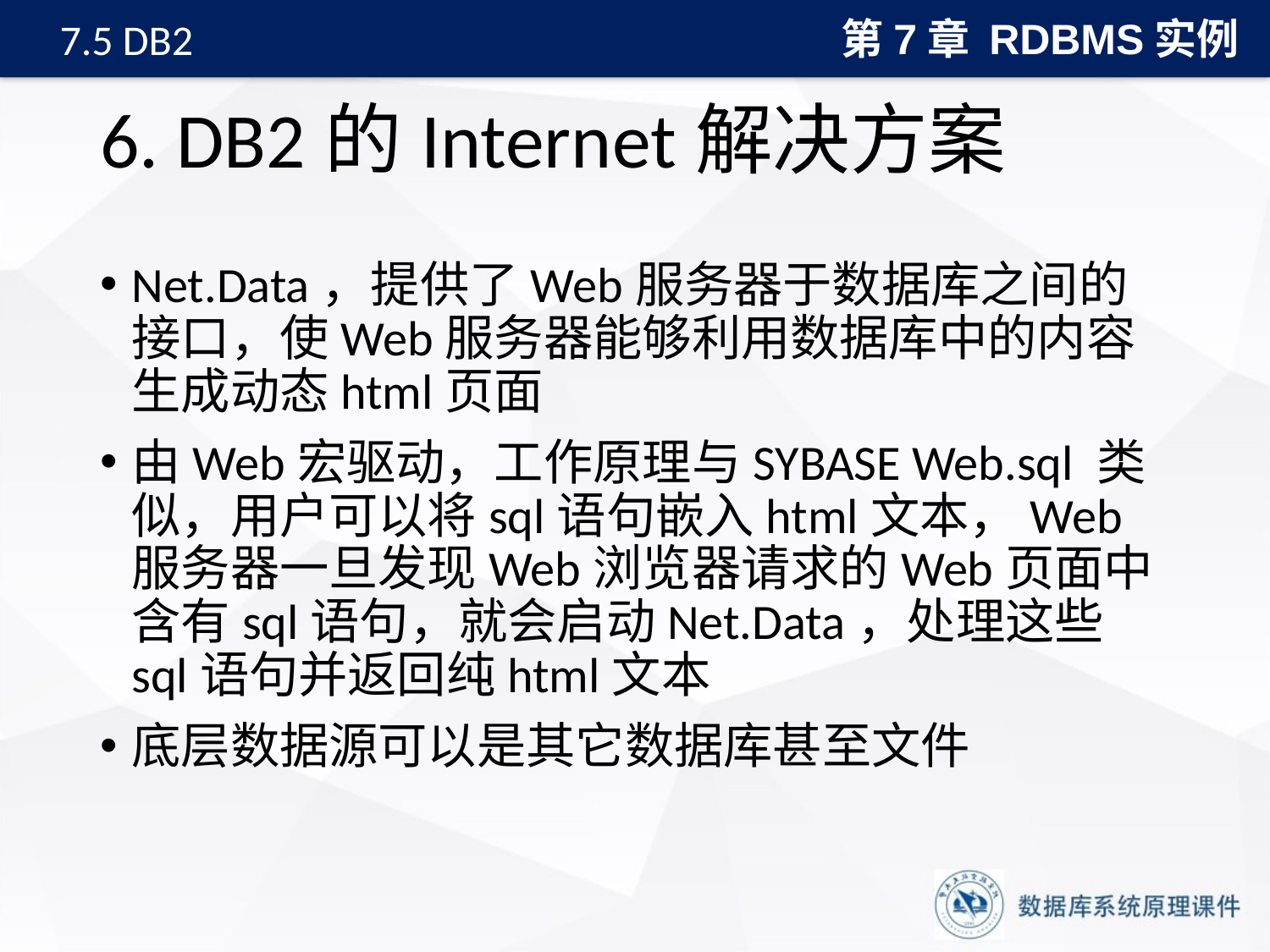

第7章 RDBMS实例
7.5 DB2
# 6. DB2的Internet解决方案
Net.Data，提供了Web服务器于数据库之间的接口，使Web服务器能够利用数据库中的内容生成动态html页面
由Web宏驱动，工作原理与SYBASE Web.sql 类似，用户可以将sql语句嵌入html文本，Web服务器一旦发现Web浏览器请求的Web页面中含有sql语句，就会启动Net.Data，处理这些sql语句并返回纯html文本
底层数据源可以是其它数据库甚至文件